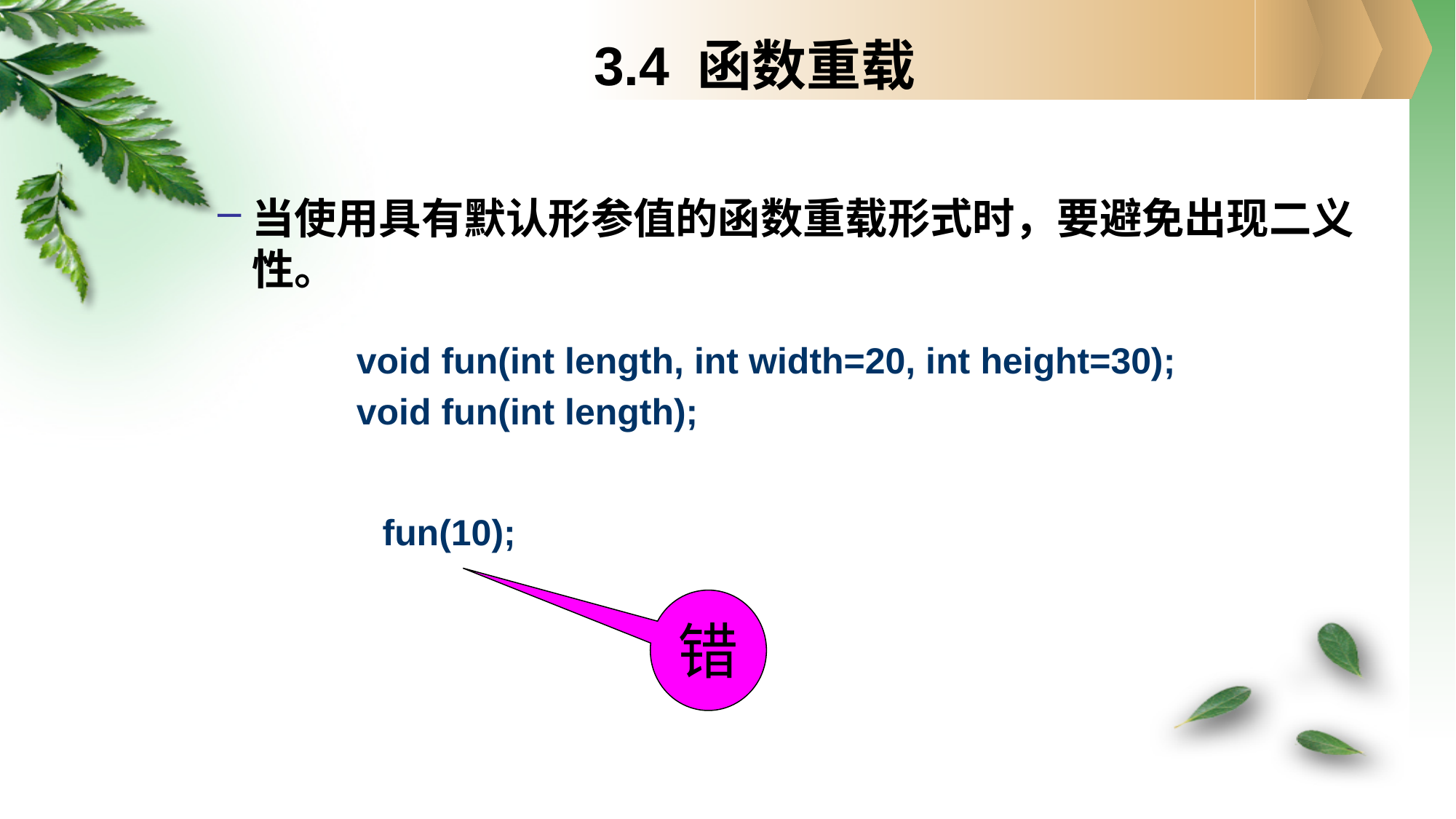

3.4 函数重载
当使用具有默认形参值的函数重载形式时，要避免出现二义性。
void fun(int length, int width=20, int height=30);
void fun(int length);
fun(10);
错